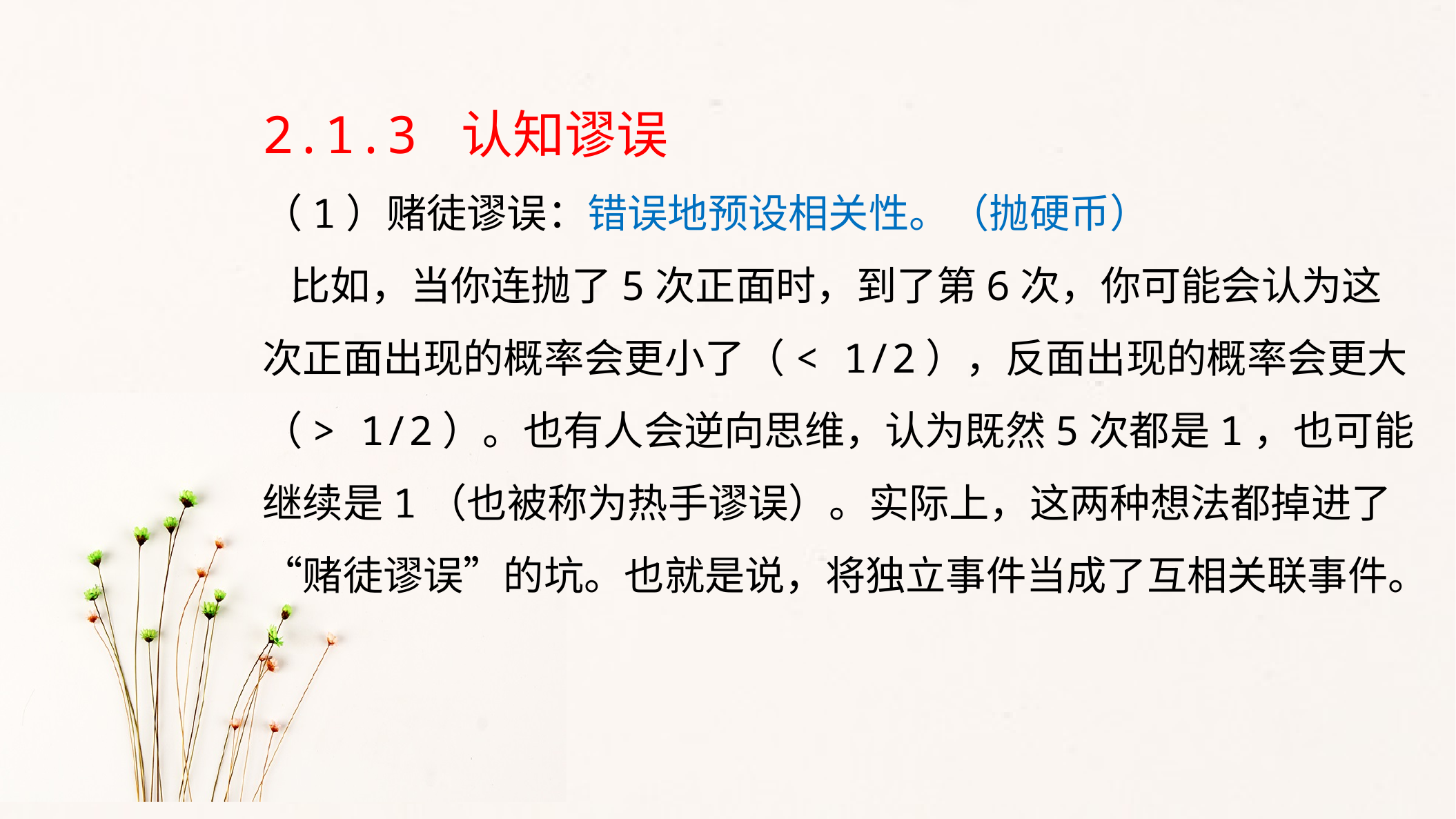

2.1.3 认知谬误
（1）赌徒谬误：错误地预设相关性。（抛硬币）
  比如，当你连抛了5次正面时，到了第6次，你可能会认为这次正面出现的概率会更小了（< 1/2），反面出现的概率会更大（> 1/2）。也有人会逆向思维，认为既然5次都是1，也可能继续是1（也被称为热手谬误）。实际上，这两种想法都掉进了“赌徒谬误”的坑。也就是说，将独立事件当成了互相关联事件。